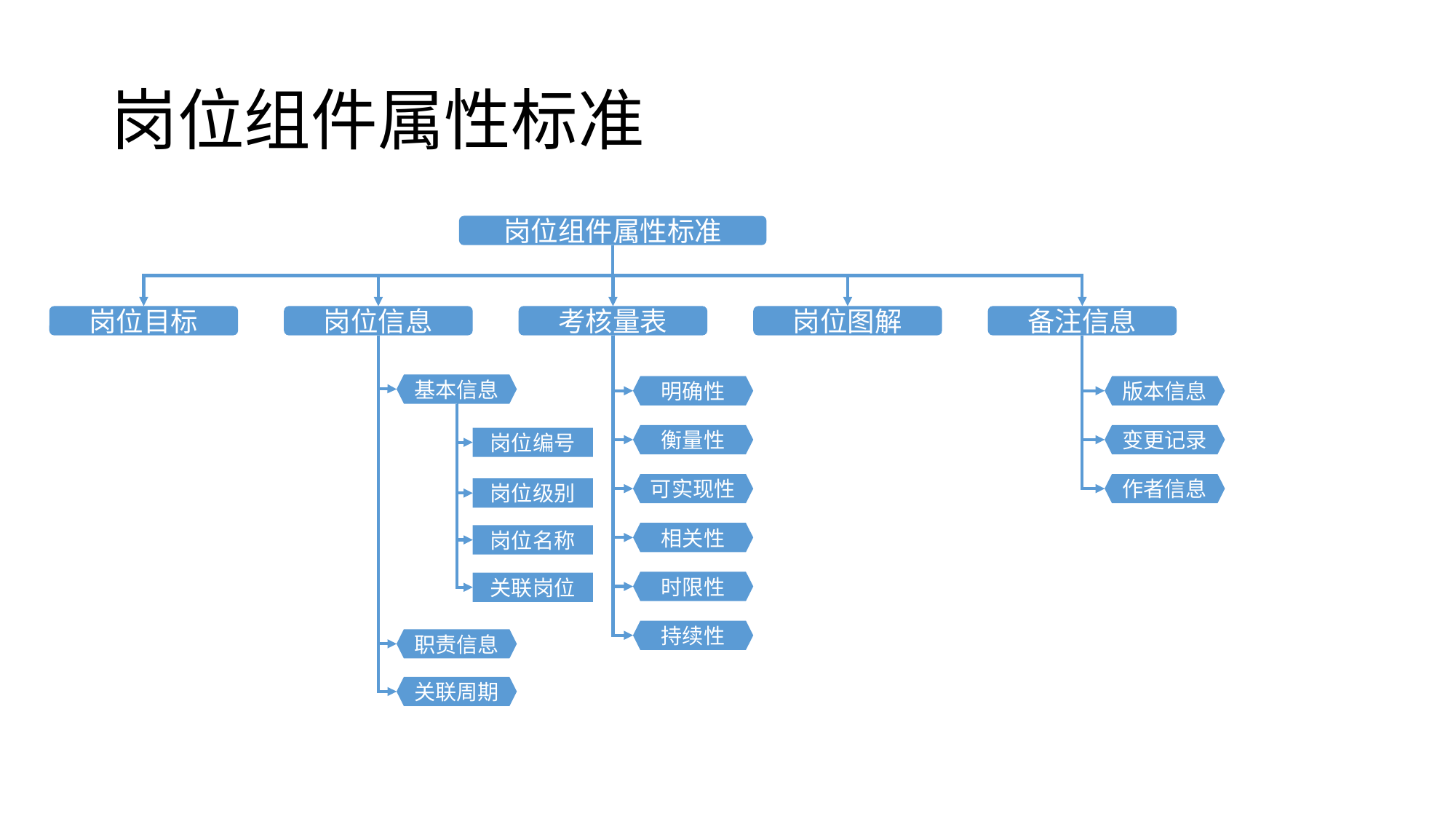

# 岗位组件属性标准
岗位组件属性标准
岗位目标
岗位信息
考核量表
岗位图解
备注信息
基本信息
明确性
版本信息
衡量性
变更记录
岗位编号
可实现性
作者信息
岗位级别
相关性
岗位名称
时限性
关联岗位
持续性
职责信息
关联周期